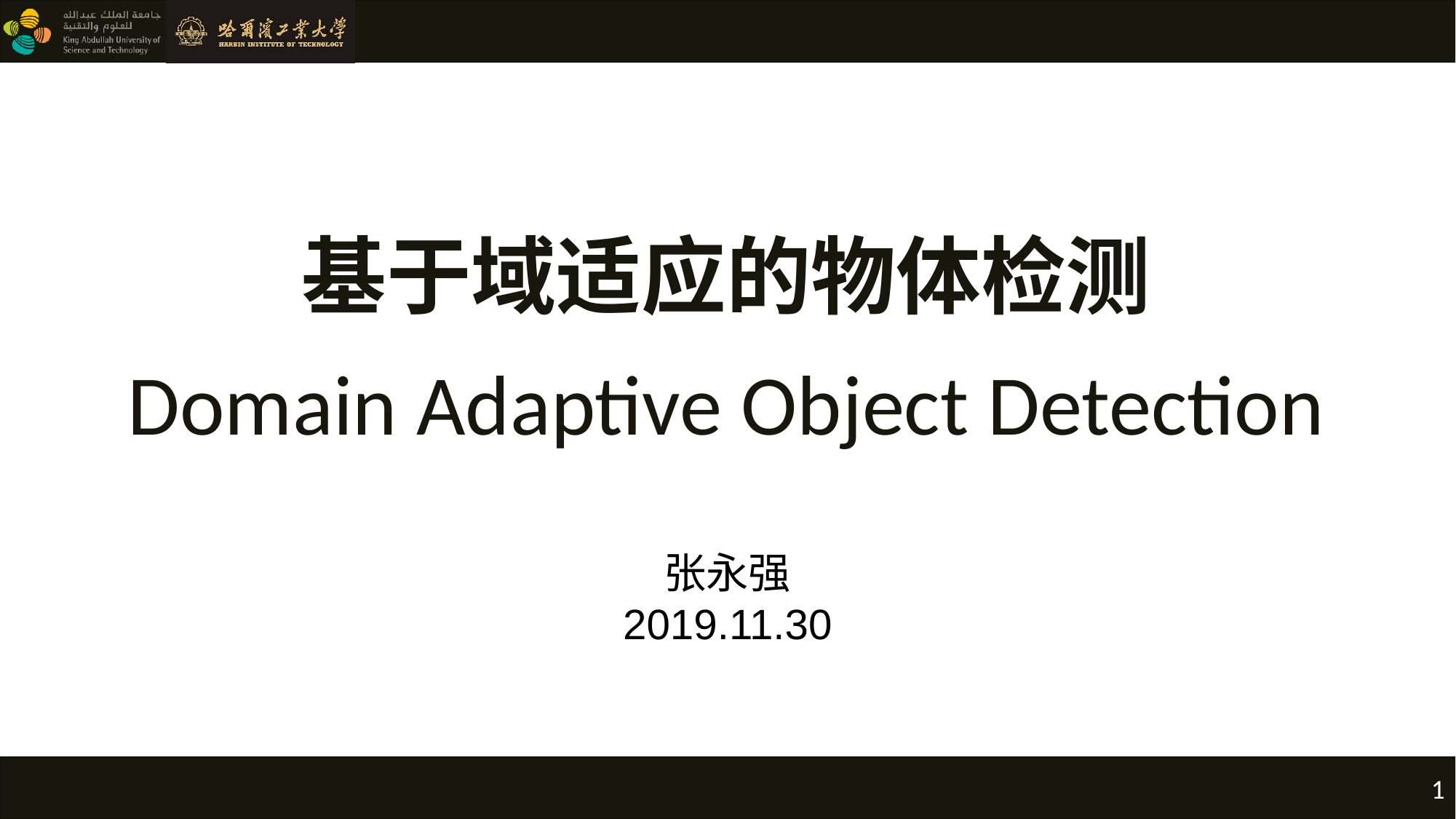

# 基于域适应的物体检测 Domain Adaptive Object Detection
张永强
2019.11.30
1